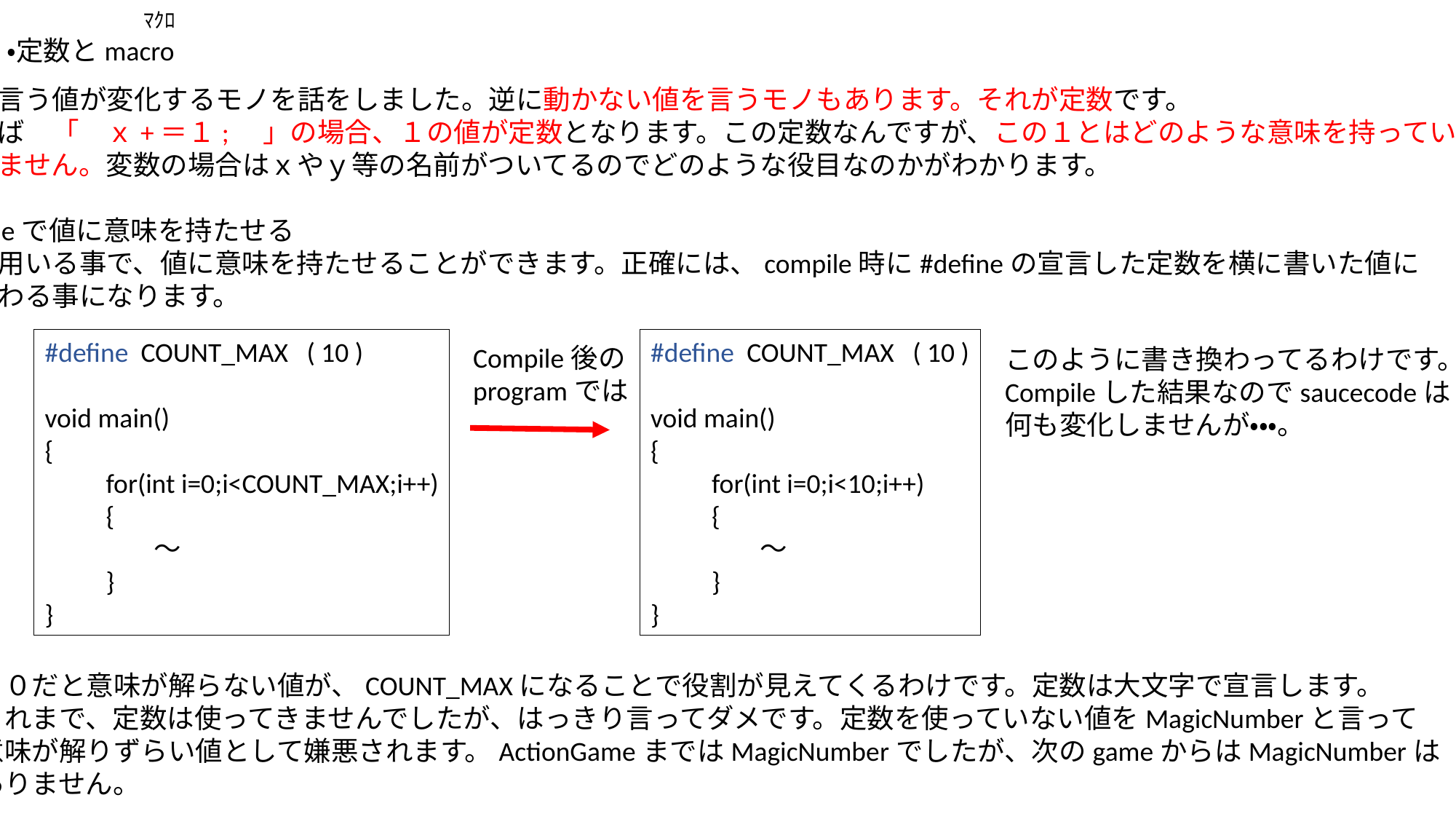

ﾏｸﾛ
・定数とmacro
変数と言う値が変化するモノを話をしました。逆に動かない値を言うモノもあります。それが定数です。
たとえば　「　ｘ+＝１;　」の場合、１の値が定数となります。この定数なんですが、この１とはどのような意味を持っているのかが
わかりません。変数の場合はｘやｙ等の名前がついてるのでどのような役目なのかがわかります。

・#defineで値に意味を持たせる
これを用いる事で、値に意味を持たせることができます。正確には、compile時に#defineの宣言した定数を横に書いた値に
書き換わる事になります。
#define  COUNT_MAX   ( 10 )

void main()
{
　　for(int i=0;i<10;i++)
　　{
	～
　　}
}
#define  COUNT_MAX   ( 10 )

void main()
{
　　for(int i=0;i<COUNT_MAX;i++)
　　{
	～
　　}
}
Compile後の
programでは
このように書き換わってるわけです。
Compileした結果なのでsaucecodeは
何も変化しませんが・・・。
１０だと意味が解らない値が、COUNT_MAXになることで役割が見えてくるわけです。定数は大文字で宣言します。
これまで、定数は使ってきませんでしたが、はっきり言ってダメです。定数を使っていない値をMagicNumberと言って
意味が解りずらい値として嫌悪されます。ActionGameまではMagicNumberでしたが、次のgameからはMagicNumberは
ありません。